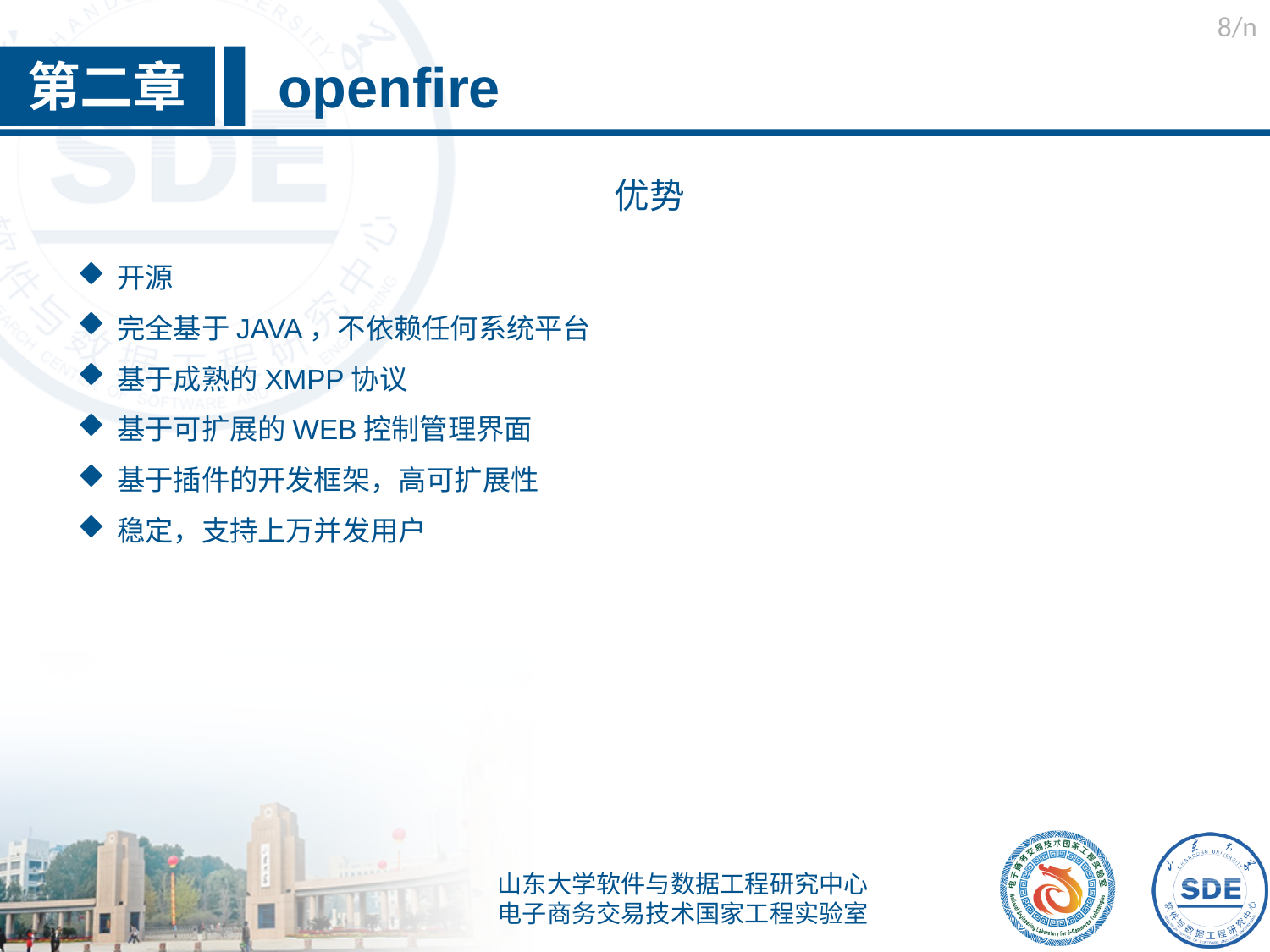

8/n
openfire
第二章
优势
开源
完全基于JAVA，不依赖任何系统平台
基于成熟的XMPP协议
基于可扩展的WEB控制管理界面
基于插件的开发框架，高可扩展性
稳定，支持上万并发用户